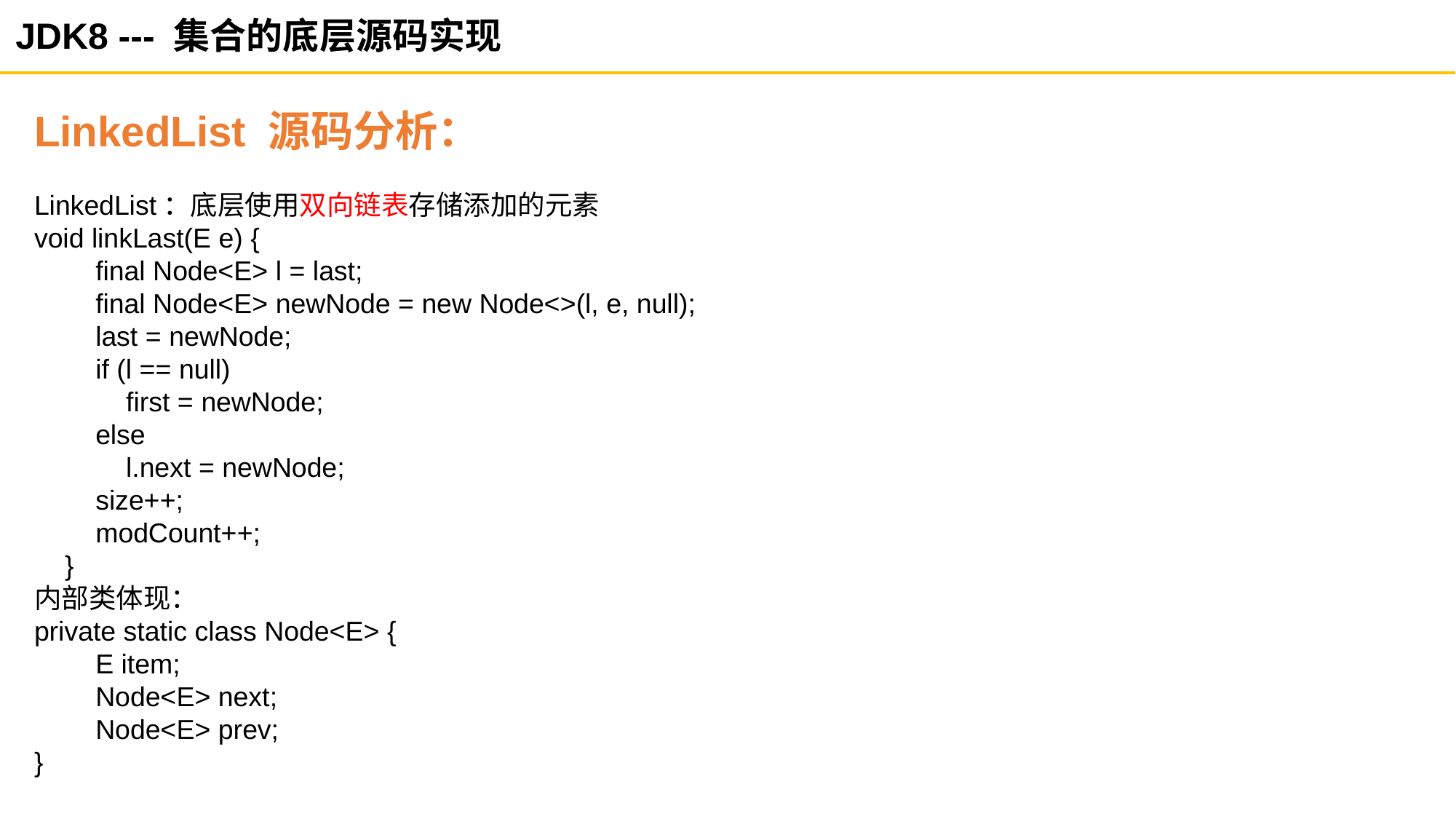

JDK8 --- 集合的底层源码实现
LinkedList 源码分析：

LinkedList：底层使用双向链表存储添加的元素
void linkLast(E e) {
        final Node<E> l = last;
        final Node<E> newNode = new Node<>(l, e, null);
        last = newNode;
        if (l == null)
            first = newNode;
        else
            l.next = newNode;
        size++;
        modCount++;
    }
内部类体现：
private static class Node<E> {
        E item;
        Node<E> next;
        Node<E> prev;
}